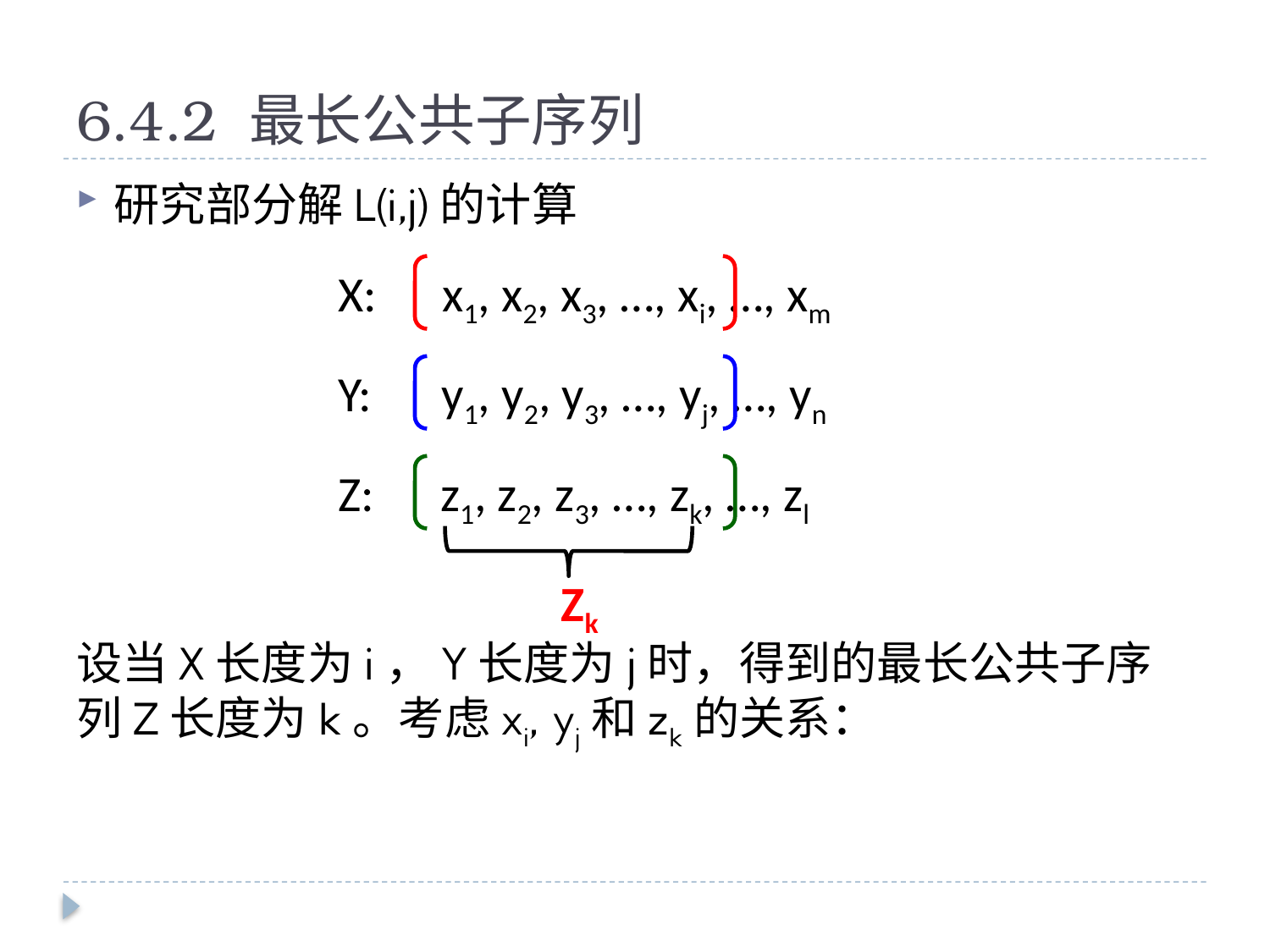

# 6.4.2 最长公共子序列
研究部分解L(i,j)的计算

设当X长度为i，Y长度为j时，得到的最长公共子序列Z长度为k。考虑xi, yj和zk的关系：
X:
x1, x2, x3, …, xi, …, xm

Y:
y1, y2, y3, …, yj, …, yn

Z:
z1, z2, z3, …, zk, …, zl

Zk